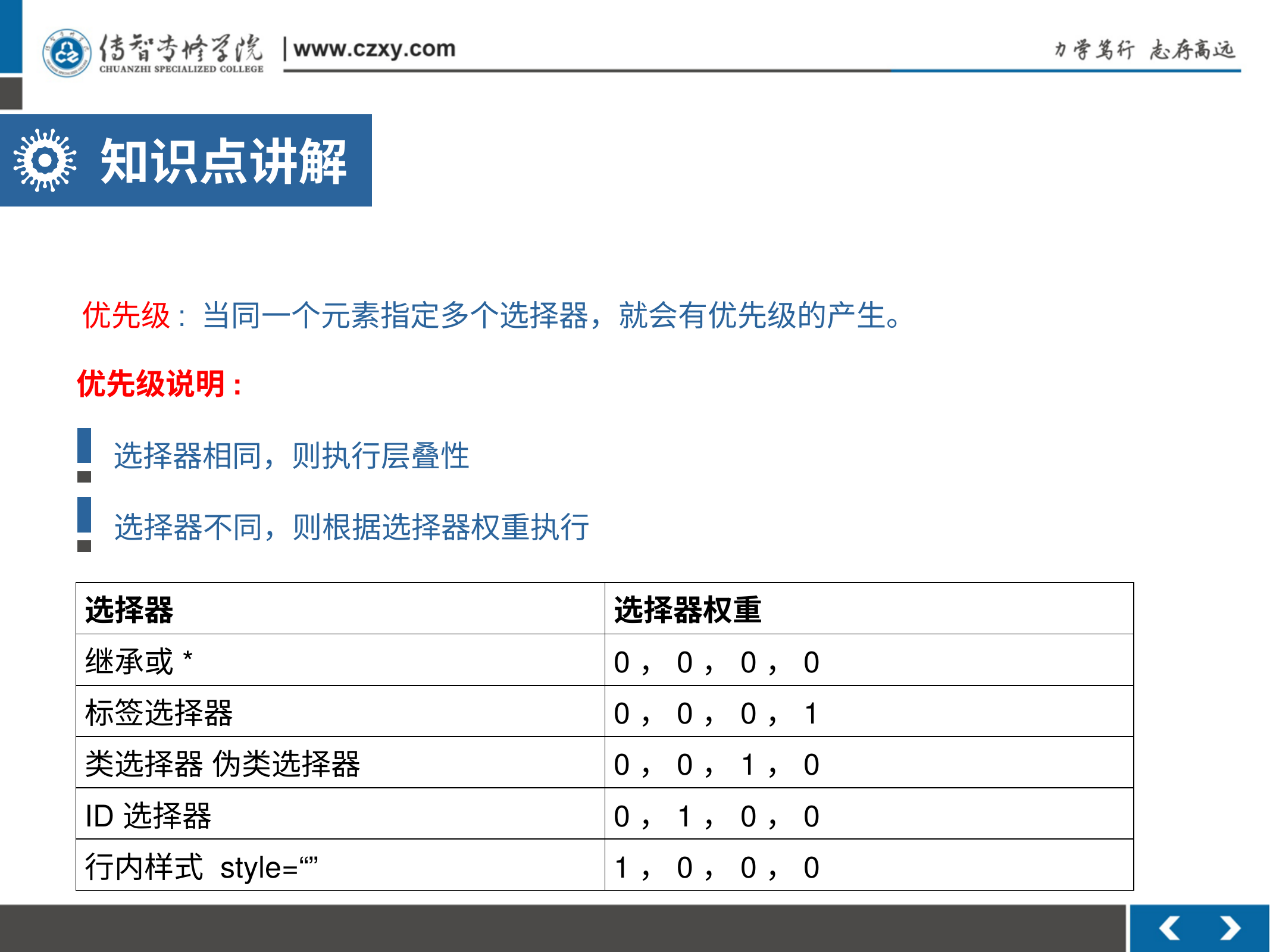

知识点讲解
优先级: 当同一个元素指定多个选择器，就会有优先级的产生。
优先级说明:

选择器相同，则执行层叠性

选择器不同，则根据选择器权重执行
| 选择器 | 选择器权重 |
| --- | --- |
| 继承或\* | 0，0，0，0 |
| 标签选择器 | 0，0，0，1 |
| 类选择器 伪类选择器 | 0，0，1，0 |
| ID选择器 | 0，1，0，0 |
| 行内样式 style=“” | 1，0，0，0 |